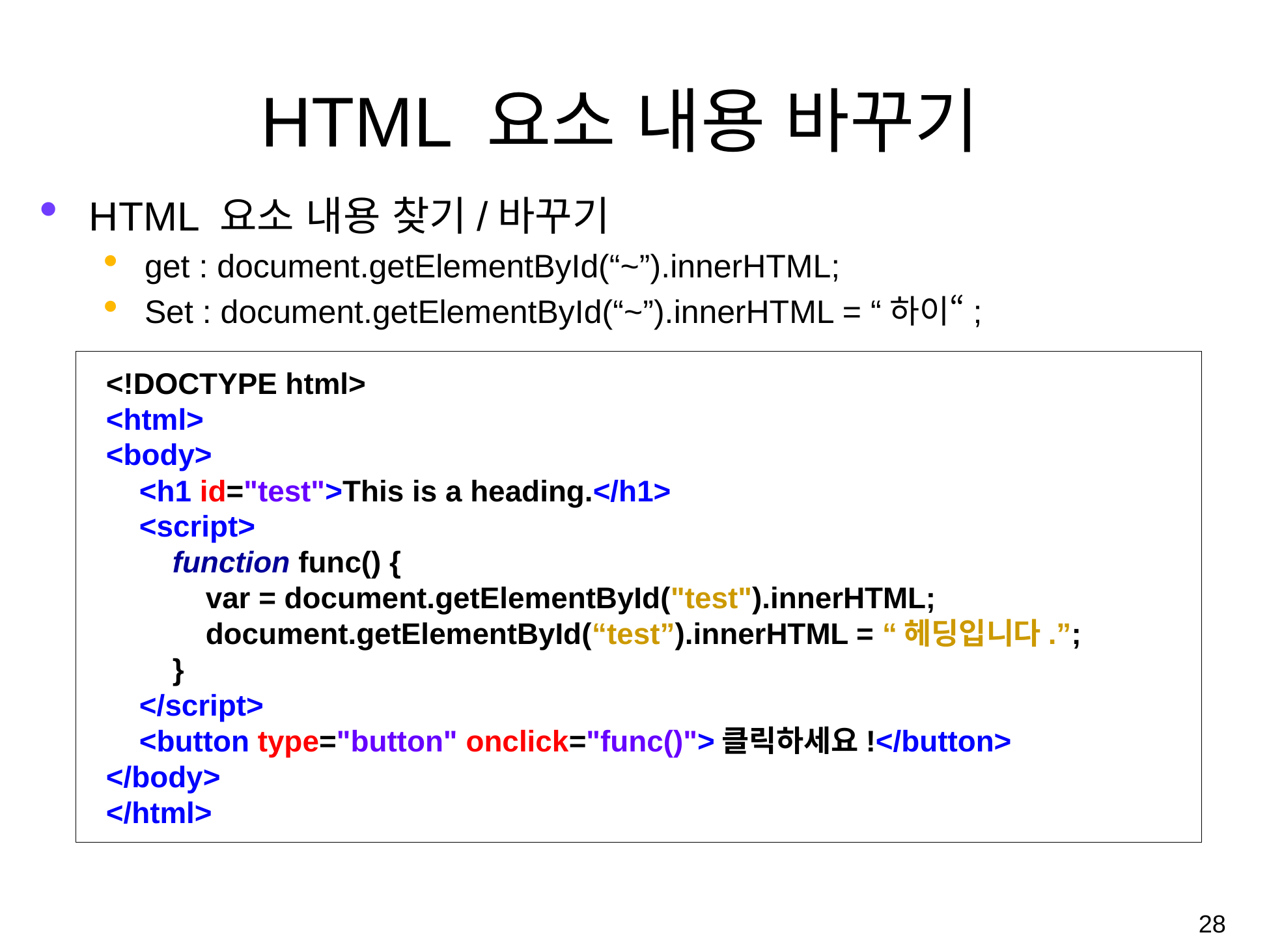

# HTML 요소 내용 바꾸기
HTML 요소 내용 찾기/바꾸기
get : document.getElementById(“~”).innerHTML;
Set : document.getElementById(“~”).innerHTML = “하이“;

<!DOCTYPE html>
<html>
<body>
    <h1 id="test">This is a heading.</h1>
    <script>
        function func() {
            var = document.getElementById("test").innerHTML;
            document.getElementById(“test”).innerHTML = “헤딩입니다.”;
        }
    </script>
    <button type="button" onclick="func()">클릭하세요!</button>
</body>
</html>
28